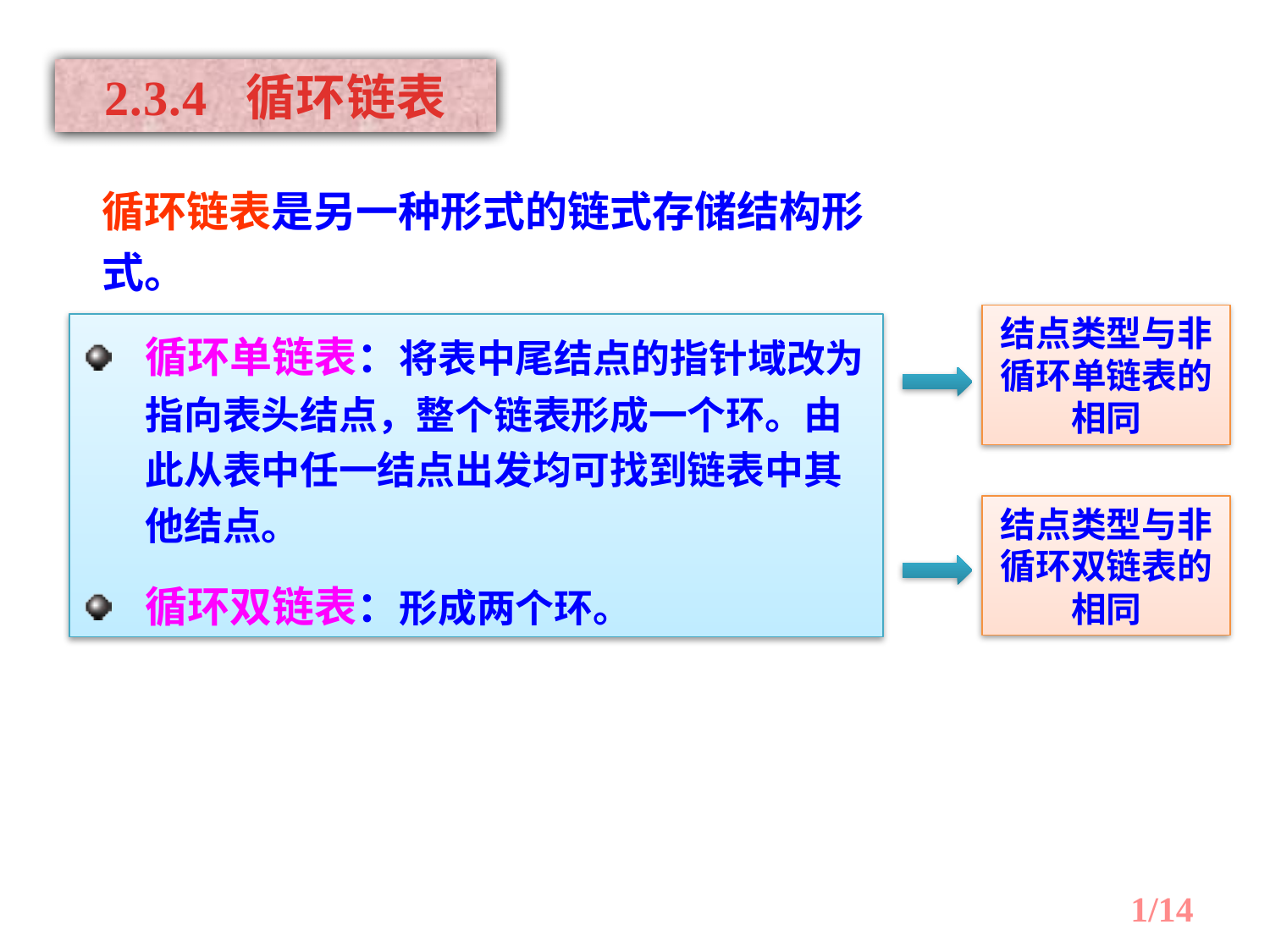

2.3.4  循环链表
循环链表是另一种形式的链式存储结构形式。
结点类型与非循环单链表的相同
循环单链表：将表中尾结点的指针域改为指向表头结点，整个链表形成一个环。由此从表中任一结点出发均可找到链表中其他结点。
循环双链表：形成两个环。

结点类型与非循环双链表的相同

1/14